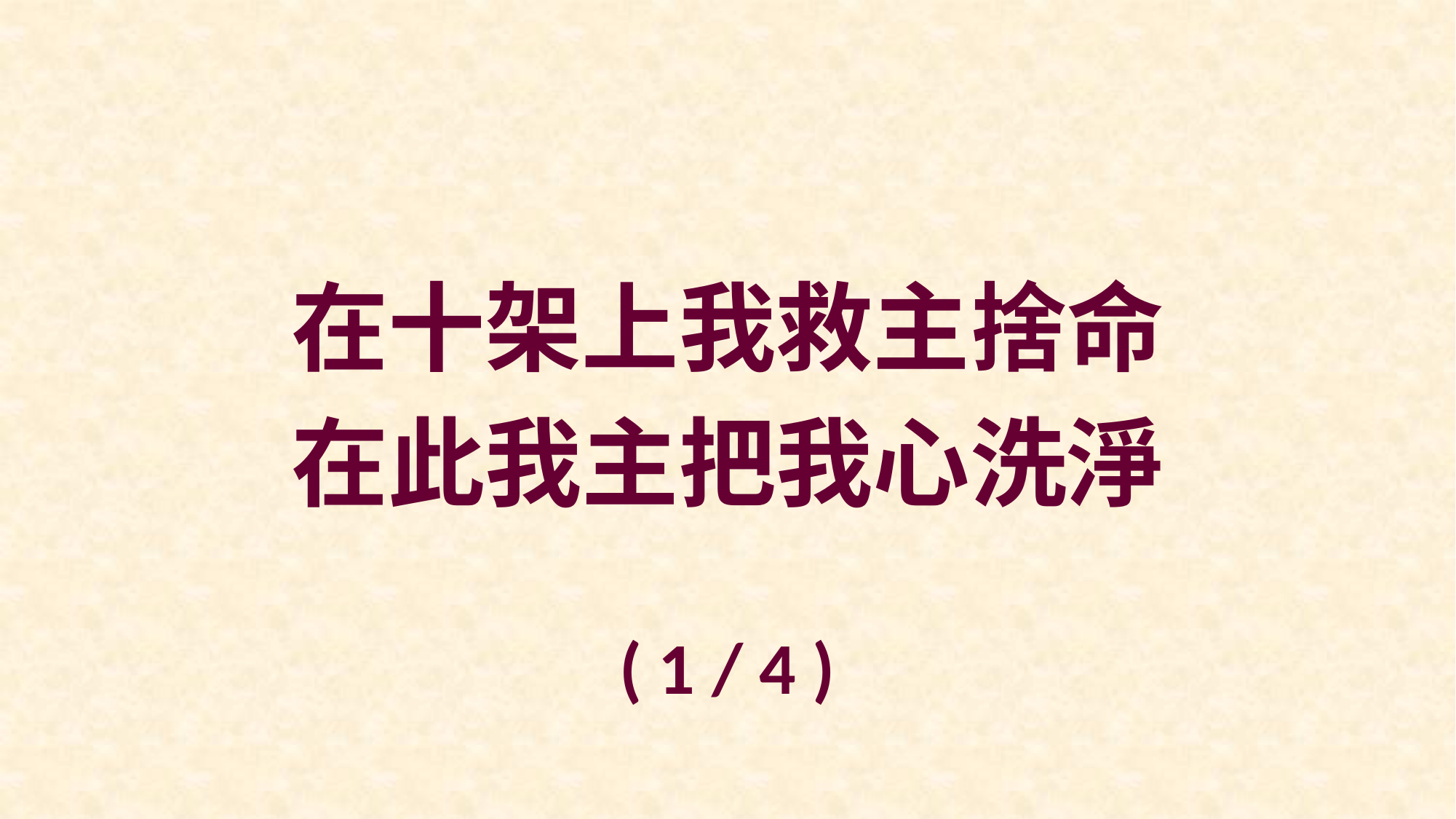

在十架上我救主捨命
在此我主把我心洗淨
( 1 / 4 )